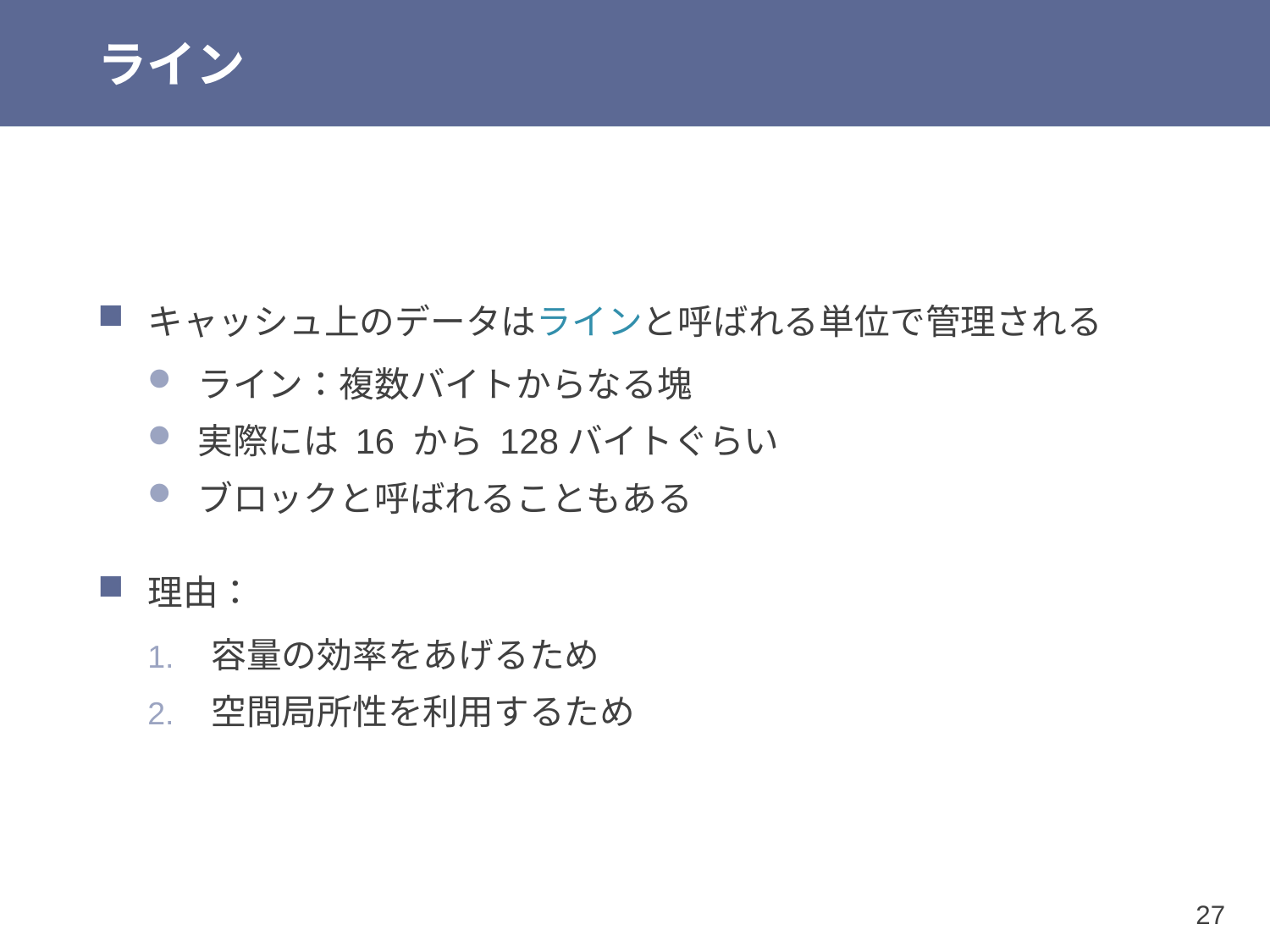

# ライン
キャッシュ上のデータはラインと呼ばれる単位で管理される
ライン：複数バイトからなる塊
実際には 16 から 128バイトぐらい
ブロックと呼ばれることもある
理由：
容量の効率をあげるため
空間局所性を利用するため